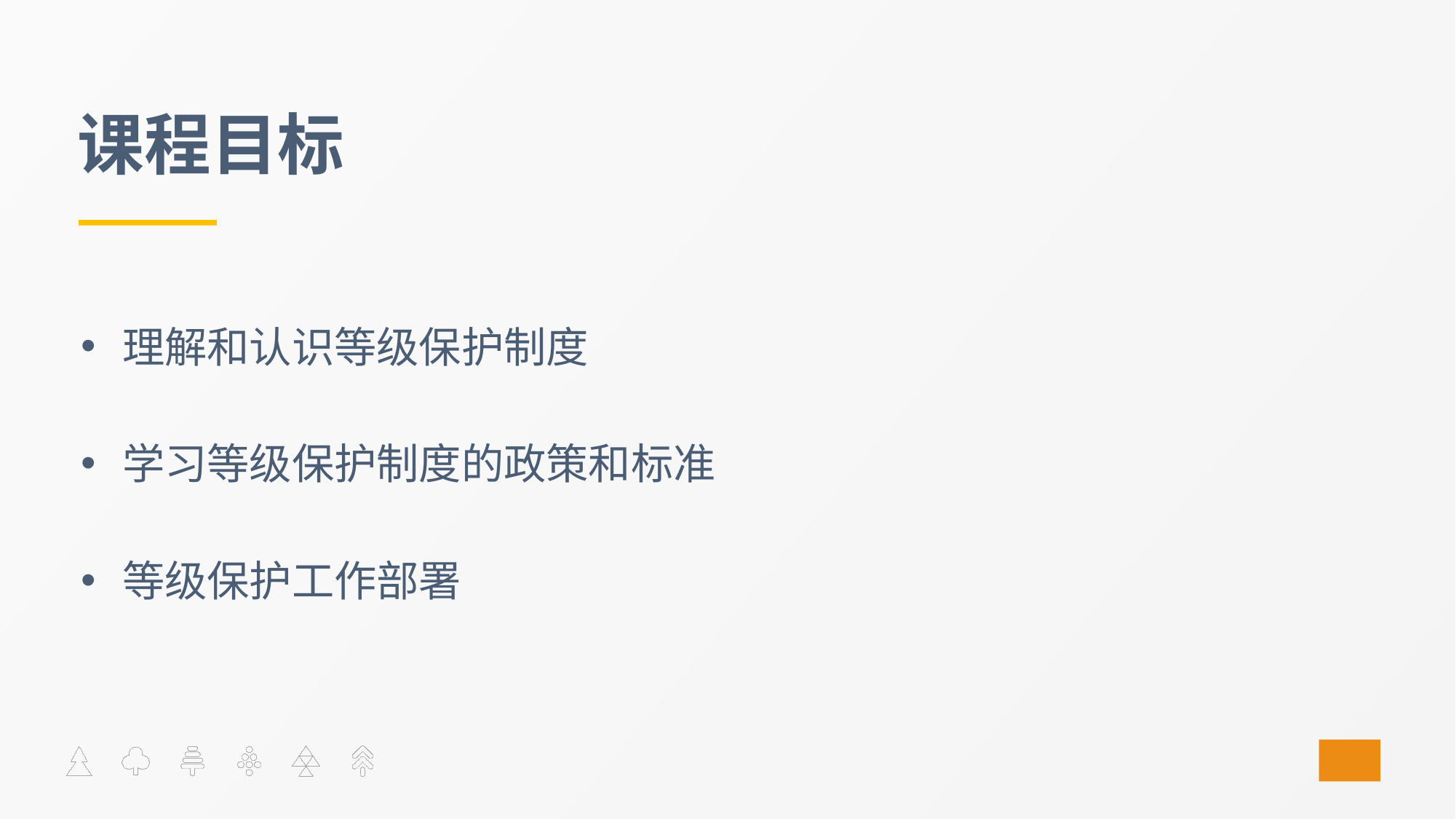

# 课程目标

理解和认识等级保护制度
学习等级保护制度的政策和标准
等级保护工作部署
2